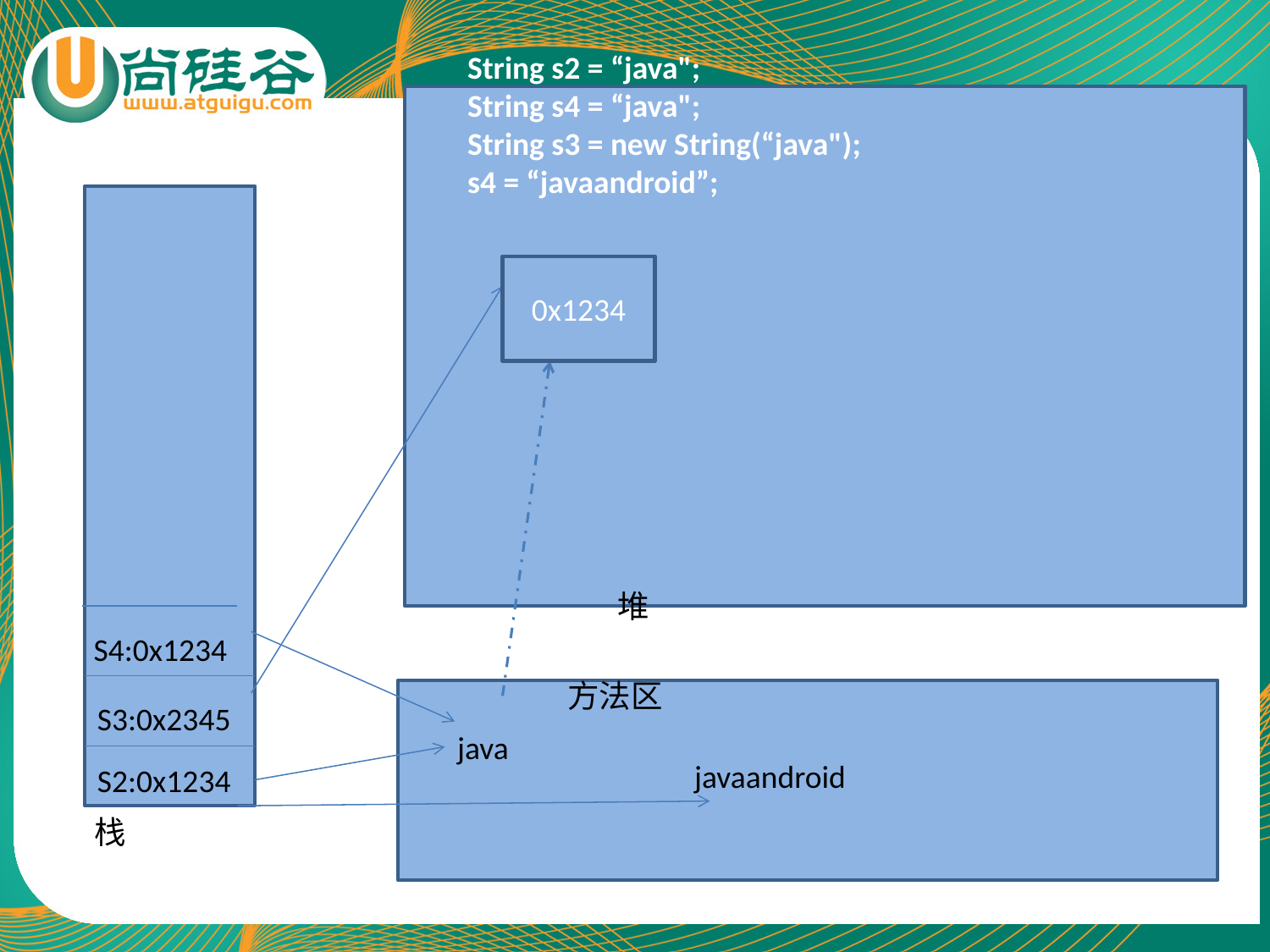

String s2 = “java";
String s4 = “java";
String s3 = new String(“java");
s4 = “javaandroid”;

0x1234
java
堆
S4:0x1234
方法区

S3:0x2345
java
javaandroid
S2:0x1234
栈